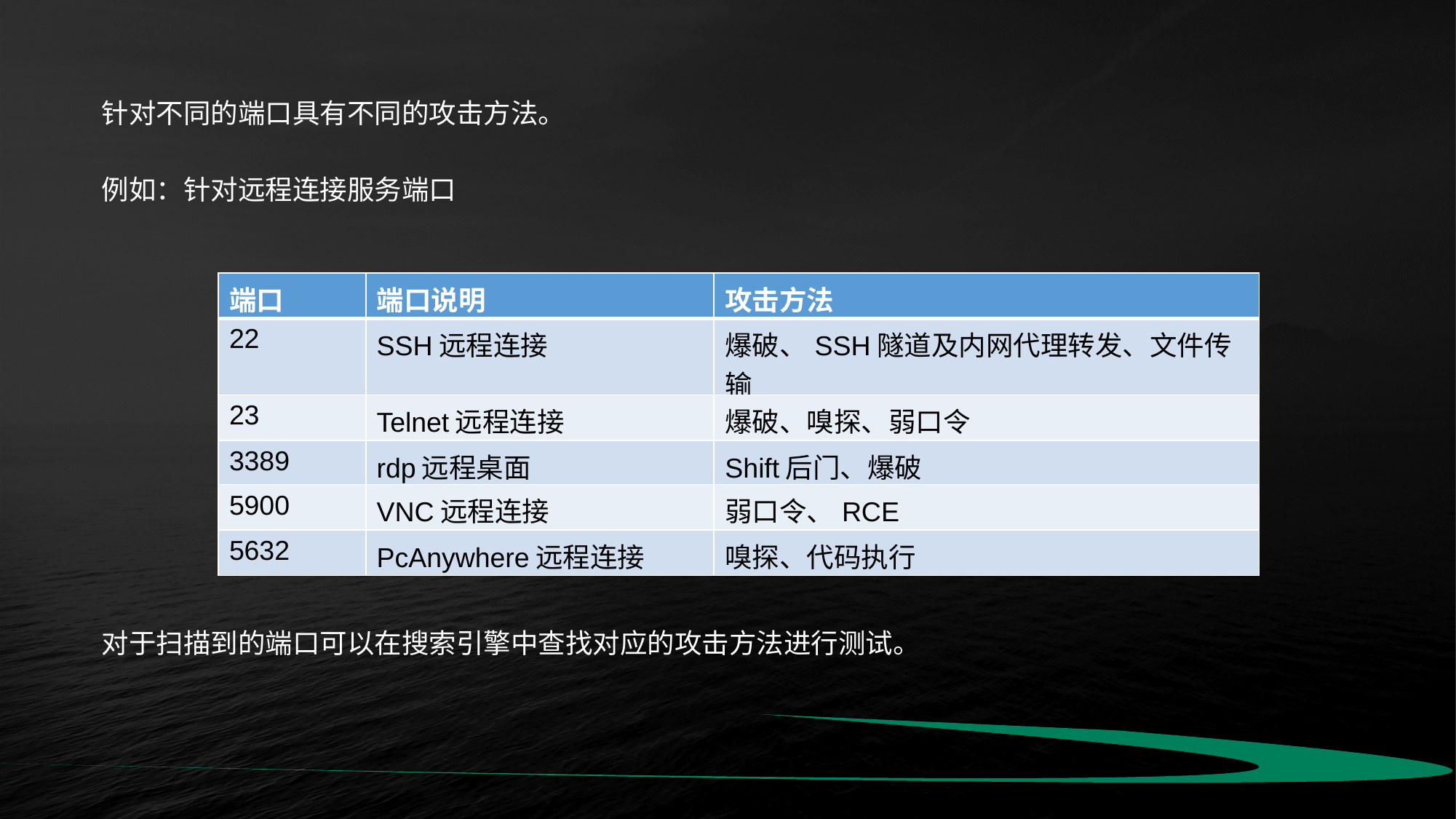

针对不同的端口具有不同的攻击方法。
例如：针对远程连接服务端口
| 端口 | 端口说明 | 攻击方法 |
| --- | --- | --- |
| 22 | SSH远程连接 | 爆破、SSH隧道及内网代理转发、文件传输 |
| 23 | Telnet远程连接 | 爆破、嗅探、弱口令 |
| 3389 | rdp远程桌面 | Shift后门、爆破 |
| 5900 | VNC远程连接 | 弱口令、RCE |
| 5632 | PcAnywhere远程连接 | 嗅探、代码执行 |
对于扫描到的端口可以在搜索引擎中查找对应的攻击方法进行测试。